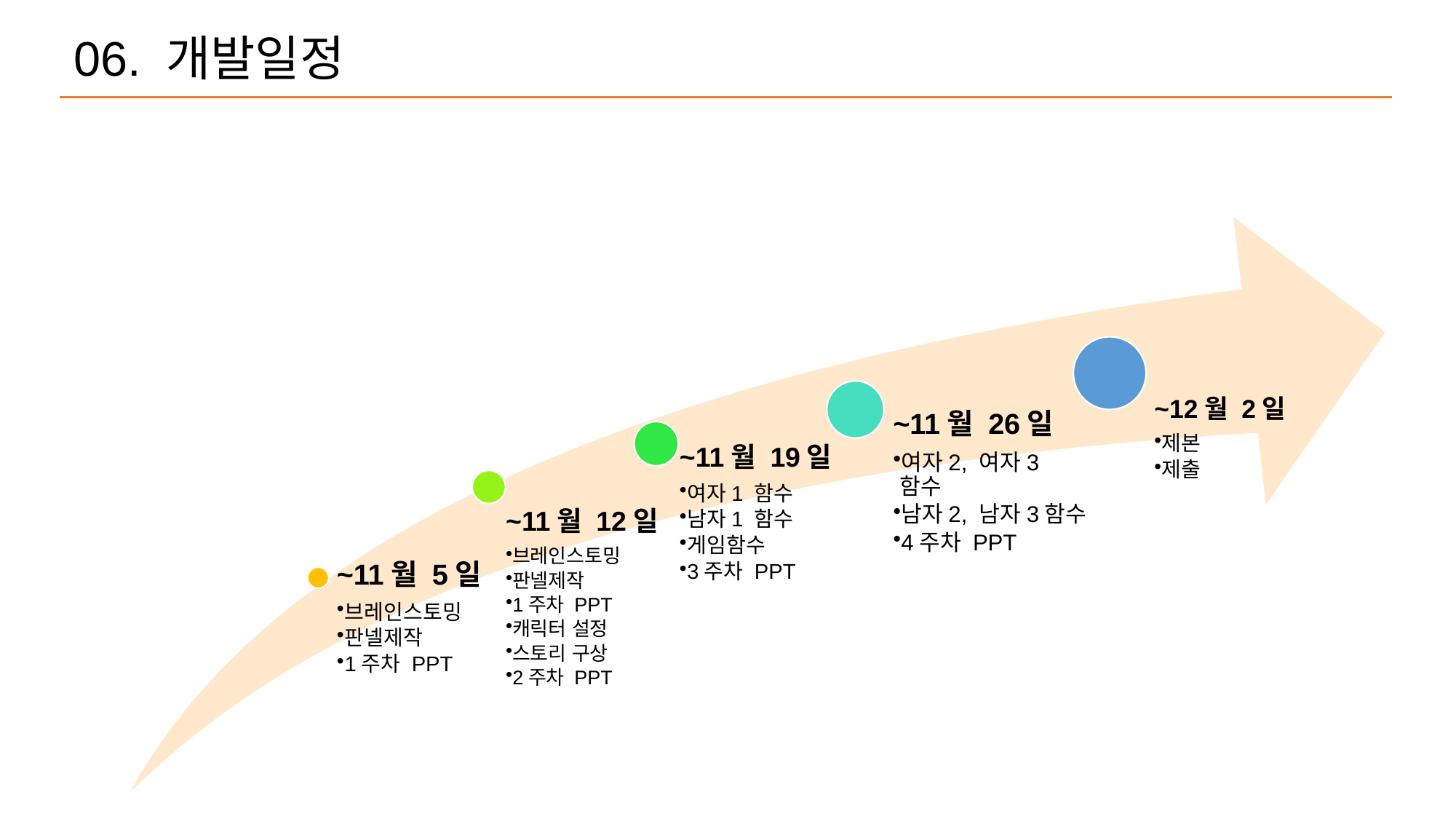

06. 개발일정

~12월 2일
제본
제출
~11월 26일
여자2, 여자3 함수
남자2, 남자3함수
4주차 PPT

~11월 19일
여자1 함수
남자1 함수
게임함수
3주차 PPT

~11월 12일
브레인스토밍
판넬제작
1주차 PPT
캐릭터 설정
스토리 구상
2주차 PPT

~11월 5일
브레인스토밍
판넬제작
1주차 PPT